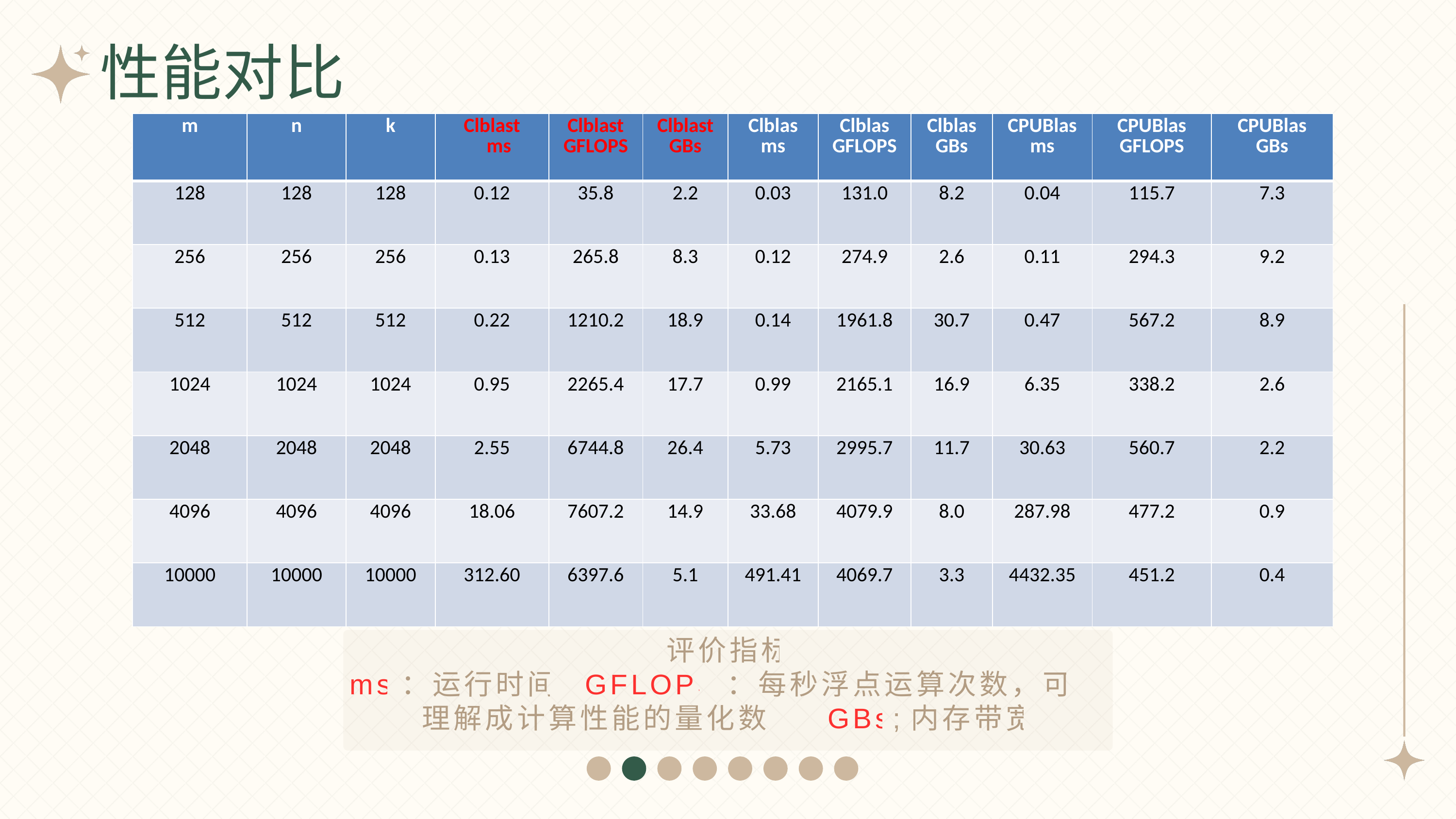

性能对比

| m | n | k | Clblast ms | Clblast GFLOPS | Clblast GBs | Clblas ms | Clblas GFLOPS | Clblas GBs | CPUBlas ms | CPUBlas GFLOPS | CPUBlas GBs |
| --- | --- | --- | --- | --- | --- | --- | --- | --- | --- | --- | --- |
| 128 | 128 | 128 | 0.12 | 35.8 | 2.2 | 0.03 | 131.0 | 8.2 | 0.04 | 115.7 | 7.3 |
| 256 | 256 | 256 | 0.13 | 265.8 | 8.3 | 0.12 | 274.9 | 2.6 | 0.11 | 294.3 | 9.2 |
| 512 | 512 | 512 | 0.22 | 1210.2 | 18.9 | 0.14 | 1961.8 | 30.7 | 0.47 | 567.2 | 8.9 |
| 1024 | 1024 | 1024 | 0.95 | 2265.4 | 17.7 | 0.99 | 2165.1 | 16.9 | 6.35 | 338.2 | 2.6 |
| 2048 | 2048 | 2048 | 2.55 | 6744.8 | 26.4 | 5.73 | 2995.7 | 11.7 | 30.63 | 560.7 | 2.2 |
| 4096 | 4096 | 4096 | 18.06 | 7607.2 | 14.9 | 33.68 | 4079.9 | 8.0 | 287.98 | 477.2 | 0.9 |
| 10000 | 10000 | 10000 | 312.60 | 6397.6 | 5.1 | 491.41 | 4069.7 | 3.3 | 4432.35 | 451.2 | 0.4 |

评价指标
ms：运行时间  GFLOPS：每秒浮点运算次数，可以理解成计算性能的量化数据  GBs;内存带宽